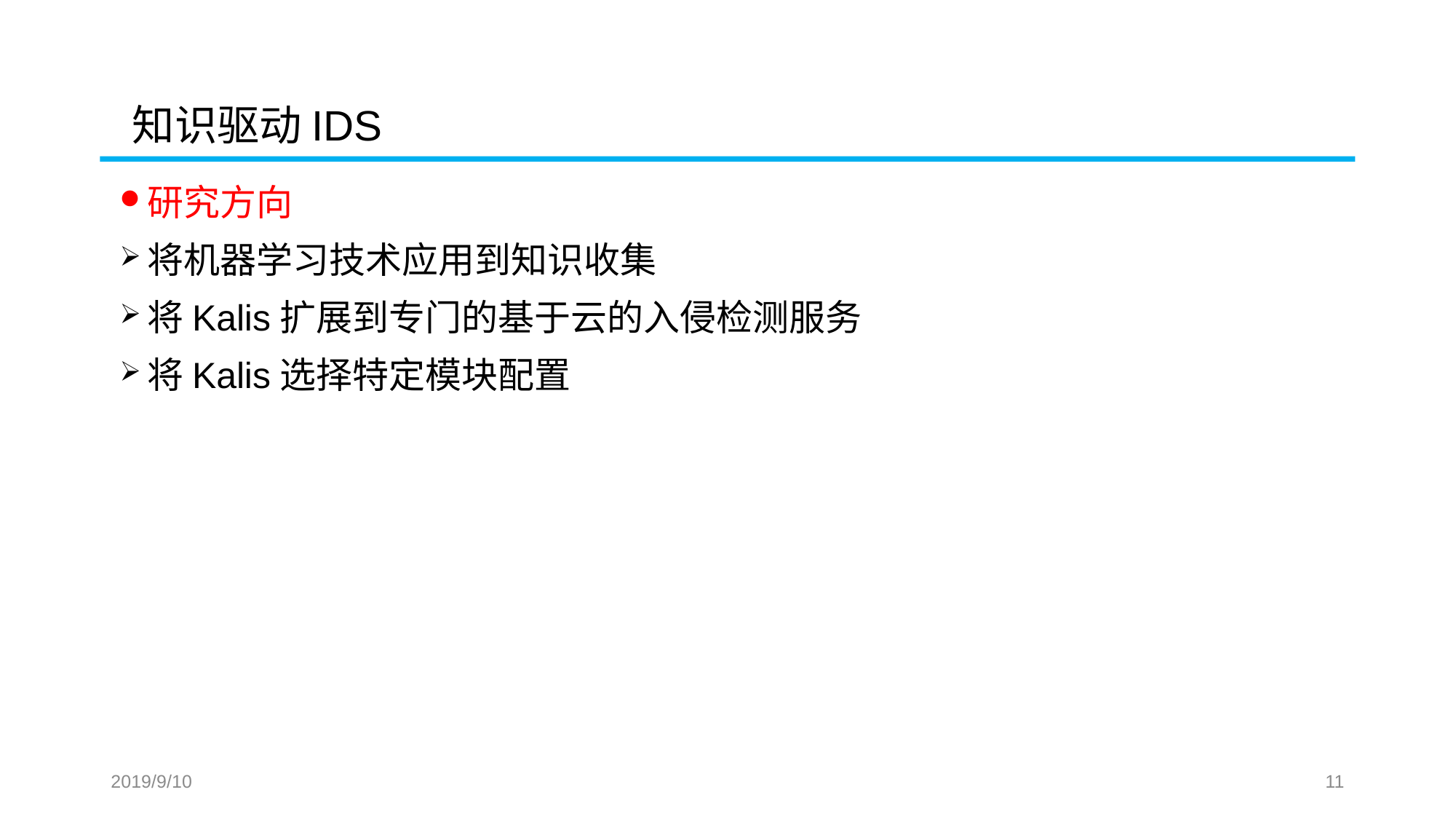

# 知识驱动IDS
研究方向
将机器学习技术应用到知识收集
将Kalis扩展到专门的基于云的入侵检测服务
将Kalis选择特定模块配置
2019/9/10
11